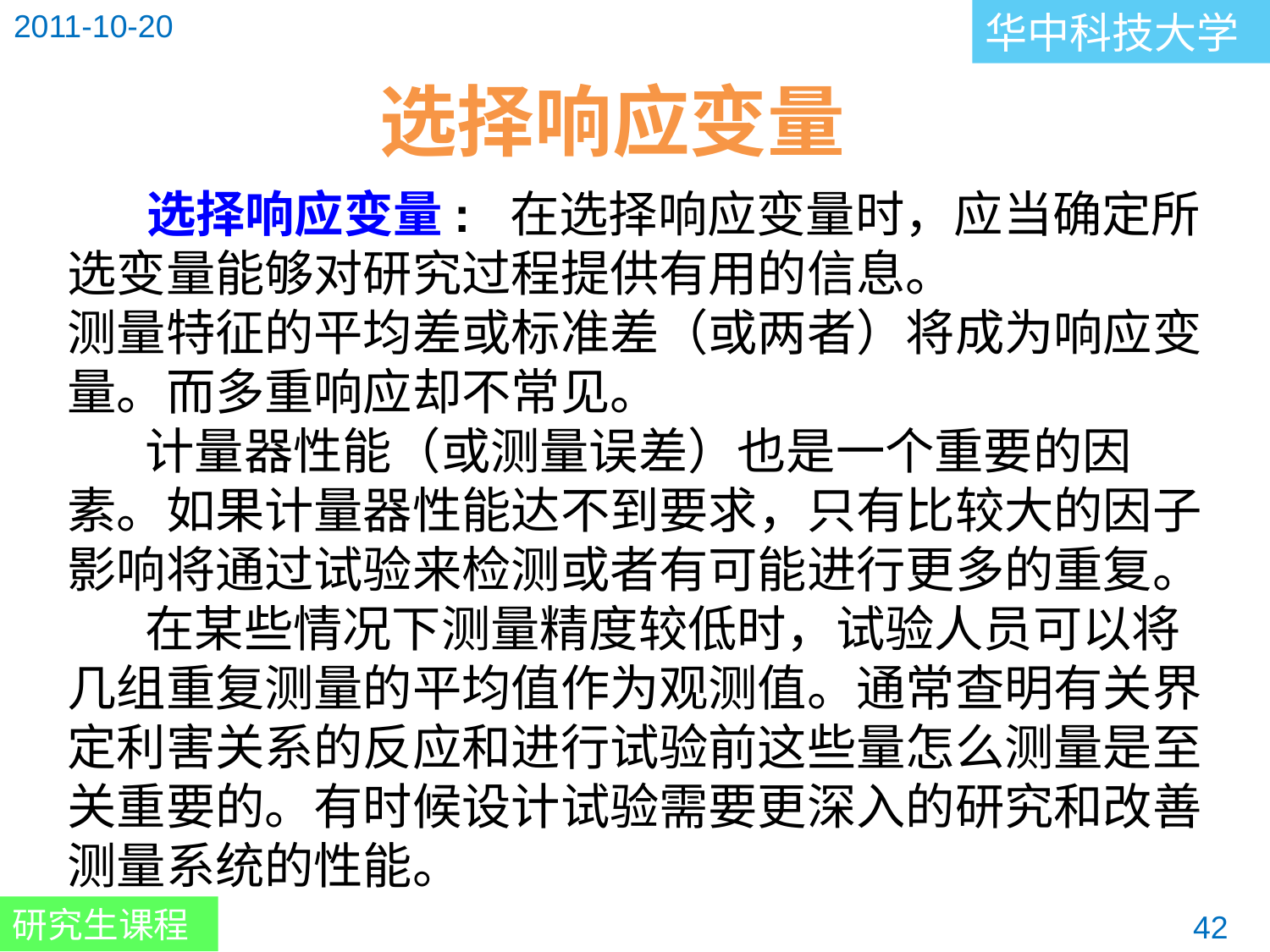

选择响应变量
      选择响应变量:  在选择响应变量时，应当确定所选变量能够对研究过程提供有用的信息。
测量特征的平均差或标准差（或两者）将成为响应变量。而多重响应却不常见。
      计量器性能（或测量误差）也是一个重要的因素。如果计量器性能达不到要求，只有比较大的因子影响将通过试验来检测或者有可能进行更多的重复。
      在某些情况下测量精度较低时，试验人员可以将几组重复测量的平均值作为观测值。通常查明有关界定利害关系的反应和进行试验前这些量怎么测量是至关重要的。有时候设计试验需要更深入的研究和改善测量系统的性能。